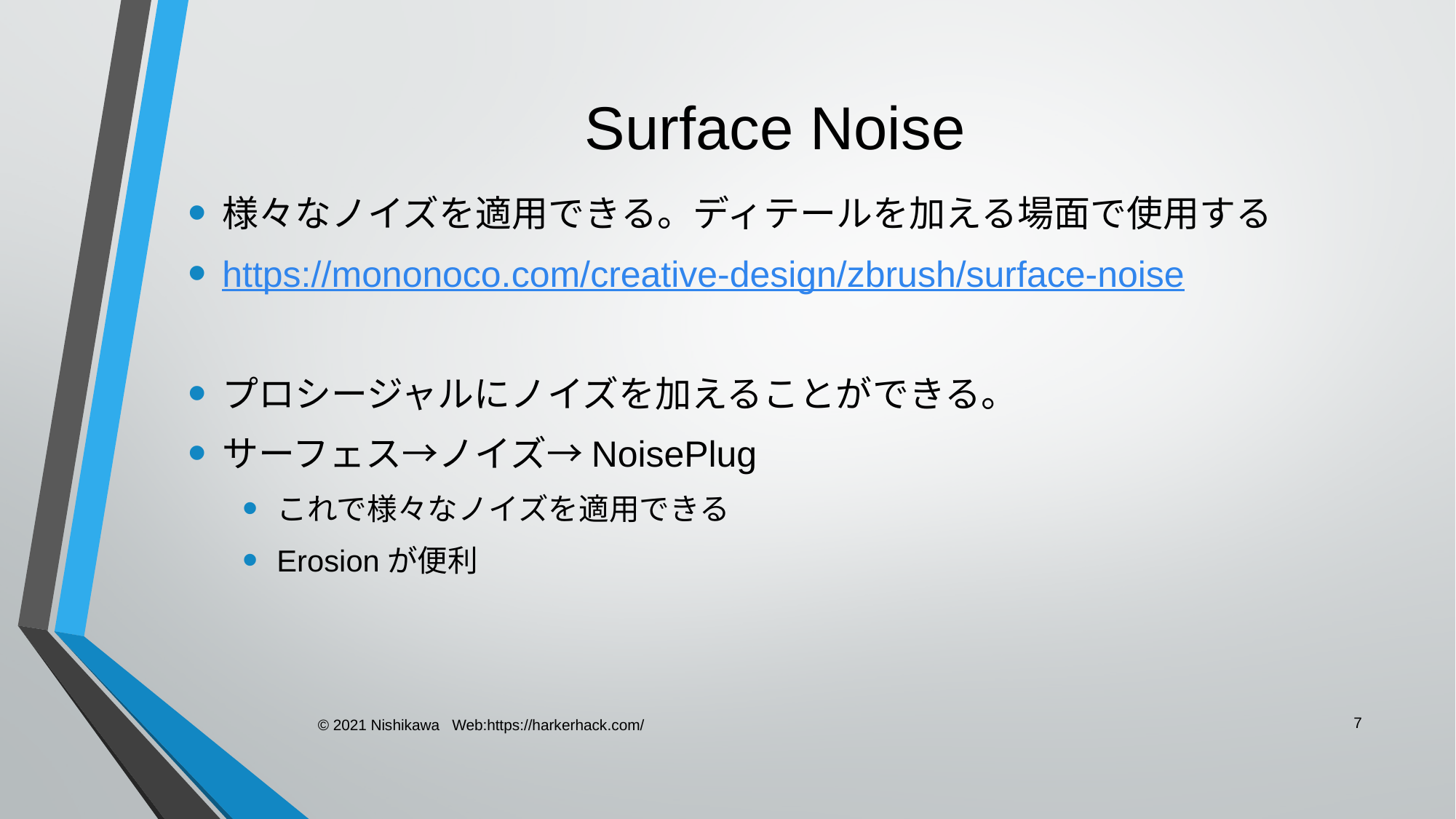

# Surface Noise
様々なノイズを適用できる。ディテールを加える場面で使用する
https://mononoco.com/creative-design/zbrush/surface-noise

プロシージャルにノイズを加えることができる。
サーフェス→ノイズ→NoisePlug
これで様々なノイズを適用できる
Erosionが便利

7
© 2021 Nishikawa   Web:https://harkerhack.com/